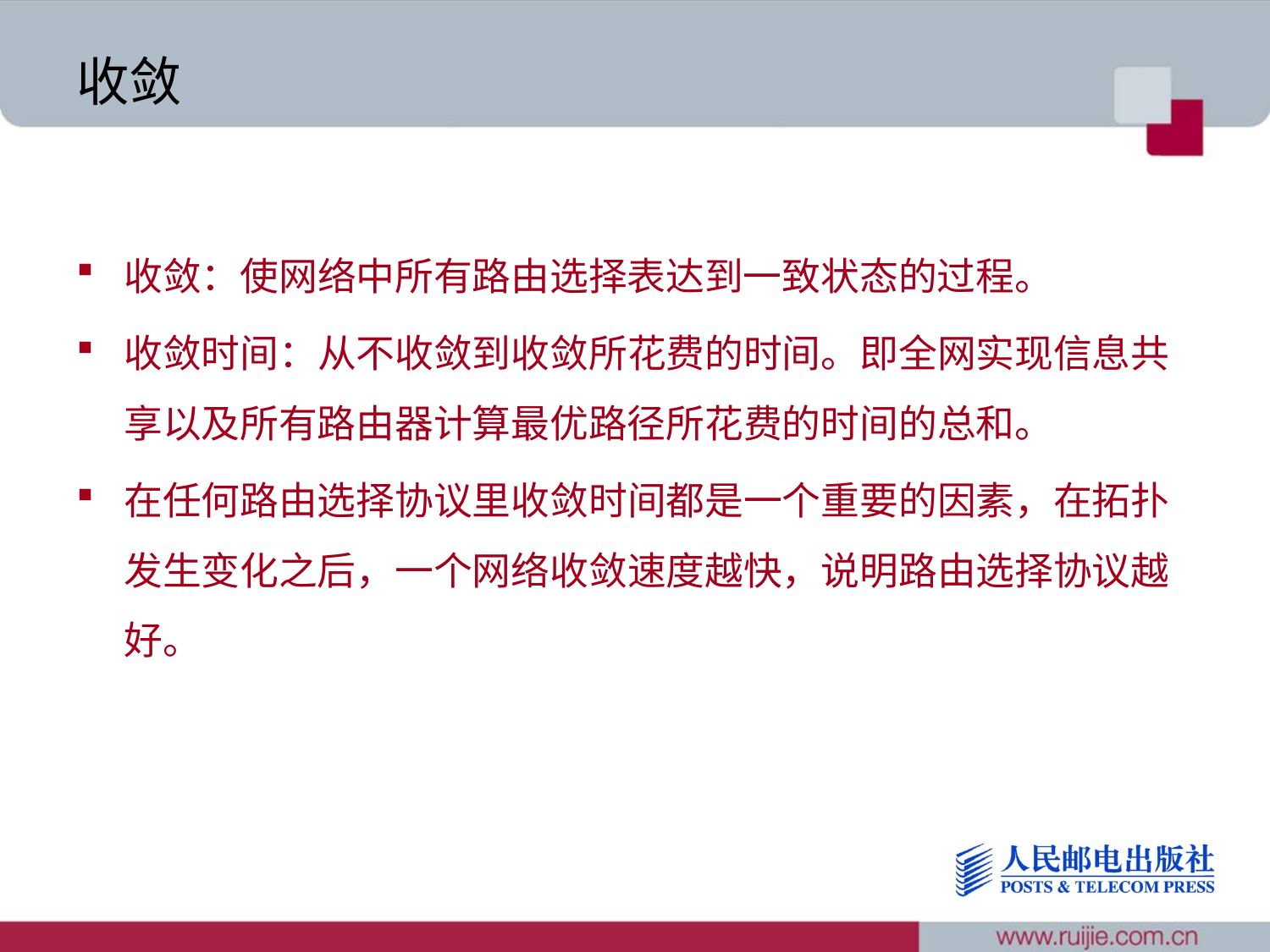

# 收敛
收敛：使网络中所有路由选择表达到一致状态的过程。
收敛时间：从不收敛到收敛所花费的时间。即全网实现信息共享以及所有路由器计算最优路径所花费的时间的总和。
在任何路由选择协议里收敛时间都是一个重要的因素，在拓扑发生变化之后，一个网络收敛速度越快，说明路由选择协议越好。